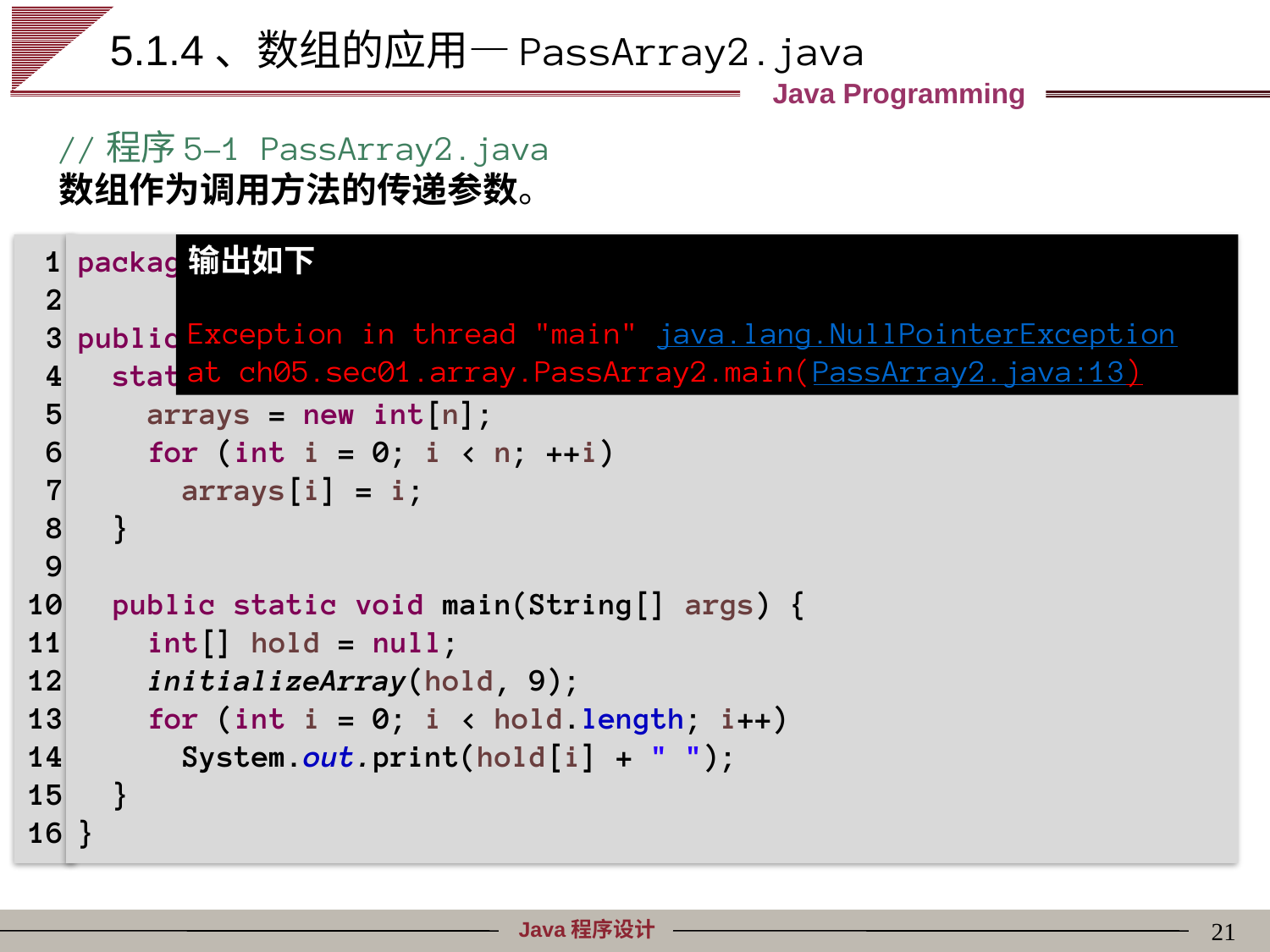

# 5.1.4、数组的应用—PassArray2.java
//程序5-1 PassArray2.java
数组作为调用方法的传递参数。
1
2
3
4
5
6
7
8
9
10
11
12
13
14
15
16
package ch05.sec01.array;

public class PassArray2 {
  static void initializeArray(int[] arrays, int n) {
    arrays = new int[n];
    for (int i = 0; i < n; ++i)
      arrays[i] = i;
  }

  public static void main(String[] args) {
    int[] hold = null;
    initializeArray(hold, 9);
    for (int i = 0; i < hold.length; i++)
      System.out.print(hold[i] + " ");
  }
}
输出如下

Exception in thread "main" java.lang.NullPointerException
at ch05.sec01.array.PassArray2.main(PassArray2.java:13)